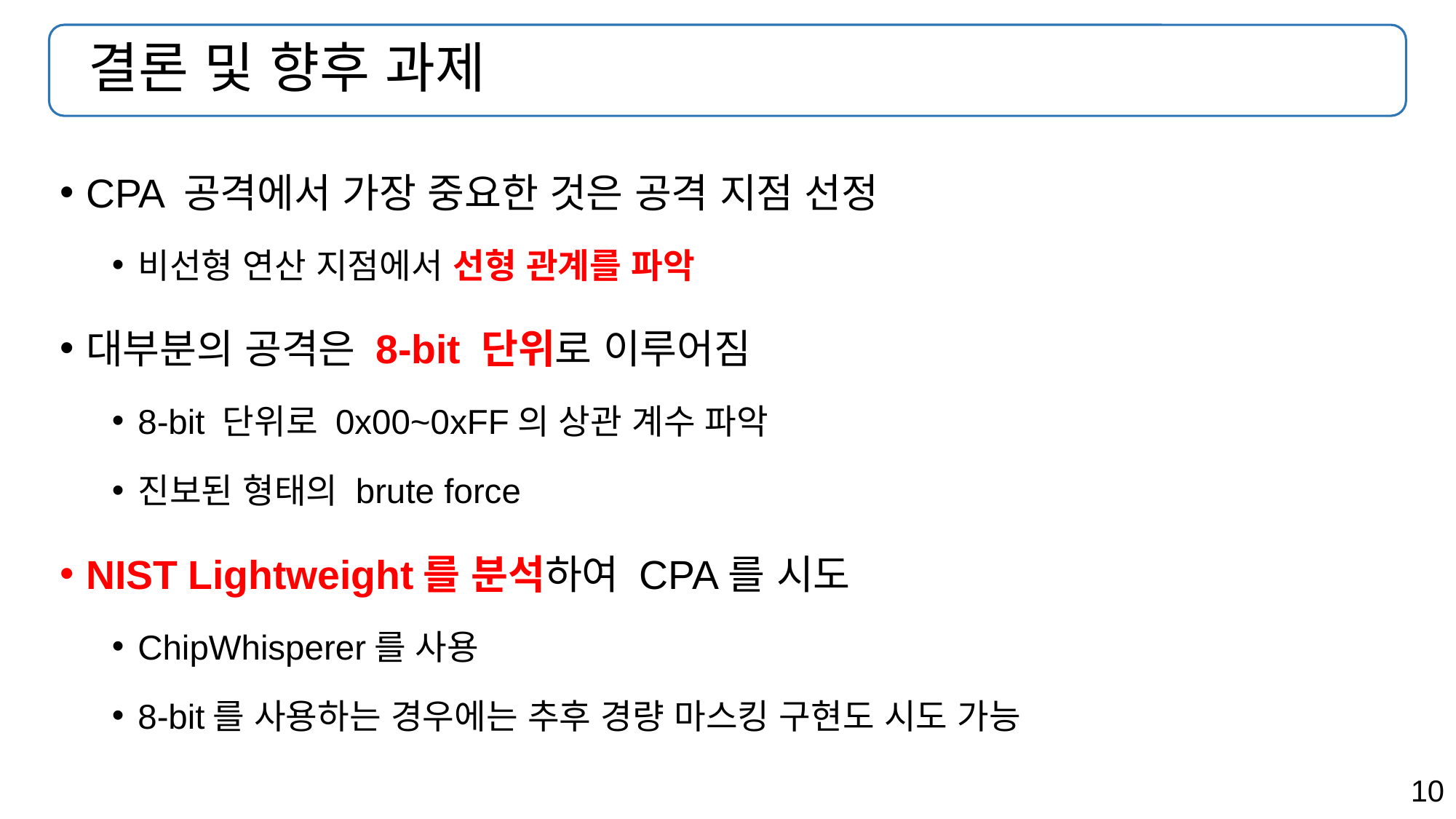

# 결론 및 향후 과제
CPA 공격에서 가장 중요한 것은 공격 지점 선정
비선형 연산 지점에서 선형 관계를 파악
대부분의 공격은 8-bit 단위로 이루어짐
8-bit 단위로 0x00~0xFF의 상관 계수 파악
진보된 형태의 brute force
NIST Lightweight를 분석하여 CPA를 시도
ChipWhisperer를 사용
8-bit를 사용하는 경우에는 추후 경량 마스킹 구현도 시도 가능